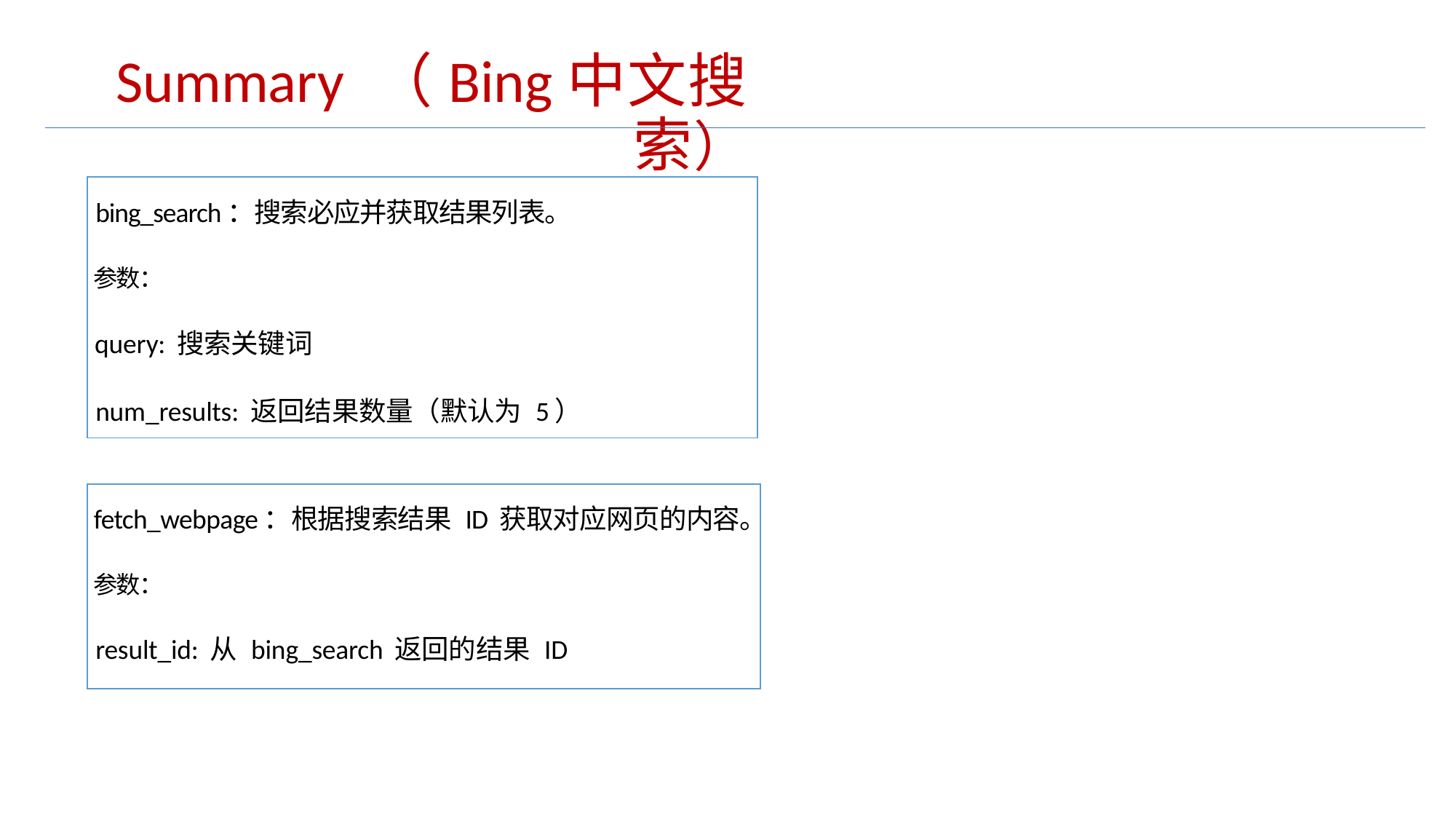

Summary （Bing中文搜索）

| bing\_search：搜索必应并获取结果列表。 参数： query: 搜索关键词 num\_results: 返回结果数量（默认为 5） |
| --- |
| fetch\_webpage：根据搜索结果 ID 获取对应网页的内容。 参数： result\_id: 从 bing\_search 返回的结果 ID |
| --- |